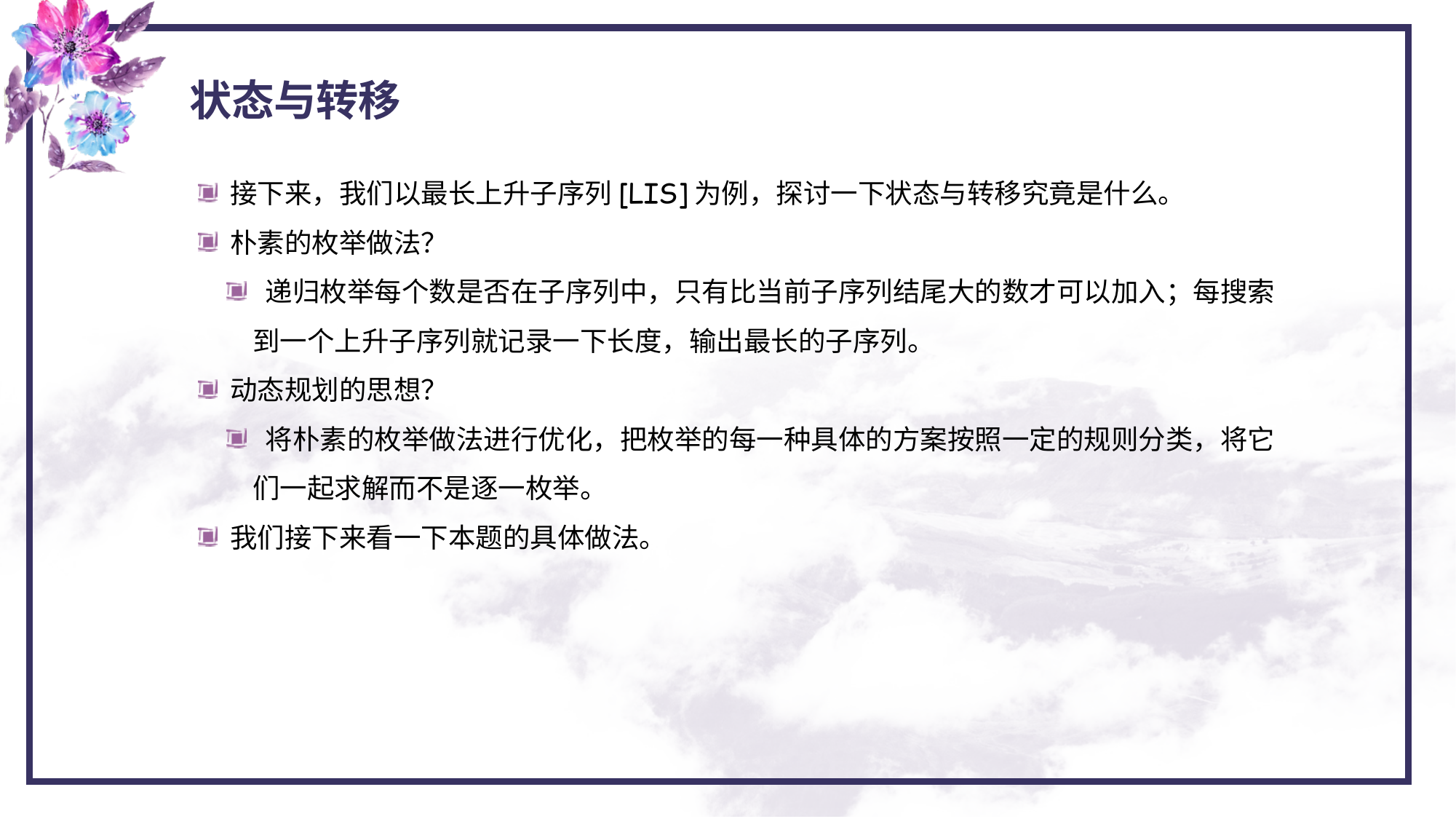

状态与转移
 接下来，我们以最长上升子序列[LIS]为例，探讨一下状态与转移究竟是什么。
 朴素的枚举做法？
 递归枚举每个数是否在子序列中，只有比当前子序列结尾大的数才可以加入；每搜索到一个上升子序列就记录一下长度，输出最长的子序列。
 动态规划的思想？
 将朴素的枚举做法进行优化，把枚举的每一种具体的方案按照一定的规则分类，将它们一起求解而不是逐一枚举。
 我们接下来看一下本题的具体做法。